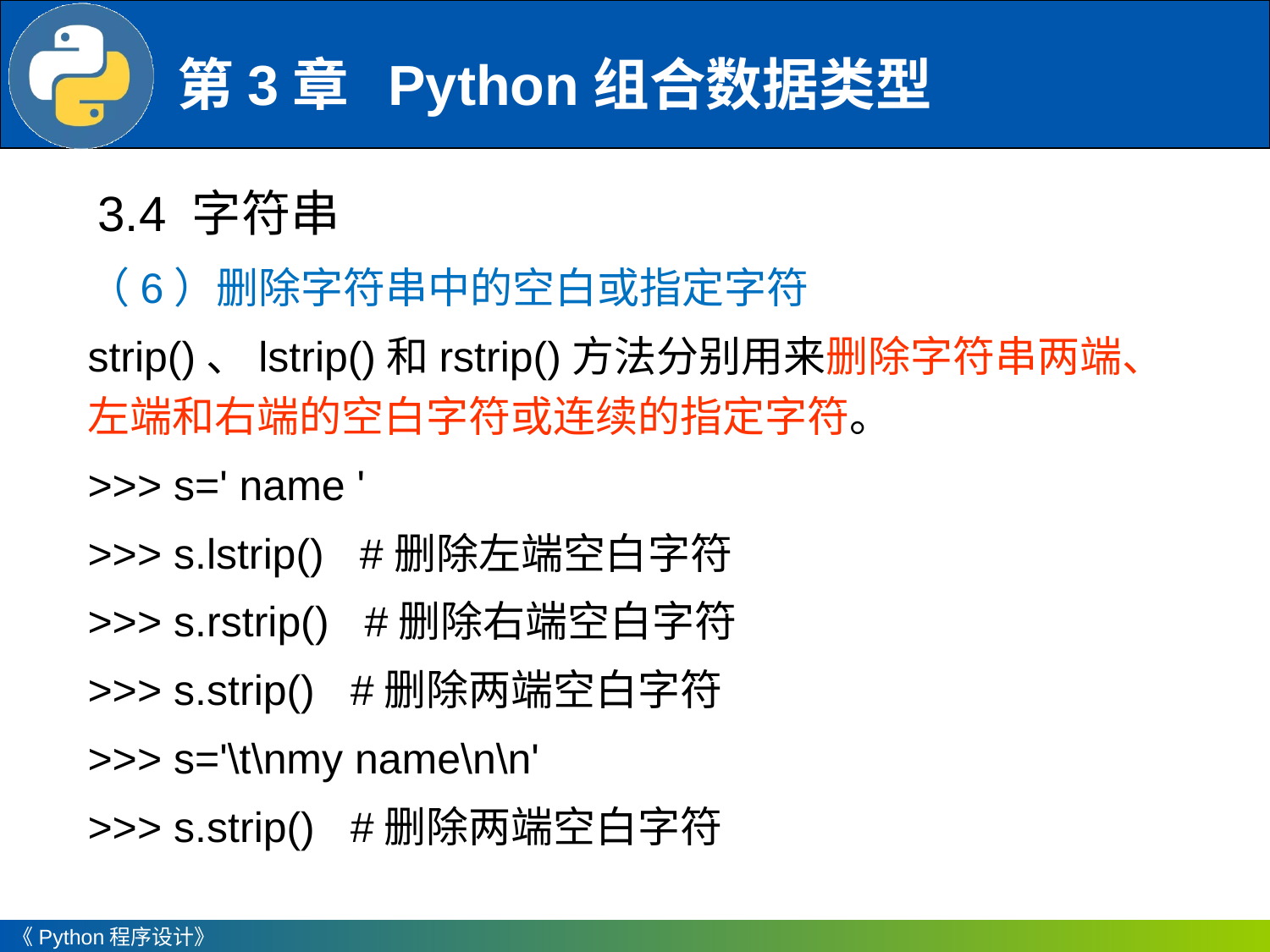

3.4 字符串
（6）删除字符串中的空白或指定字符
strip()、lstrip()和rstrip()方法分别用来删除字符串两端、左端和右端的空白字符或连续的指定字符。
>>> s=' name '
>>> s.lstrip()   #删除左端空白字符
>>> s.rstrip()   #删除右端空白字符
>>> s.strip()   #删除两端空白字符
>>> s='\t\nmy name\n\n'
>>> s.strip()   #删除两端空白字符